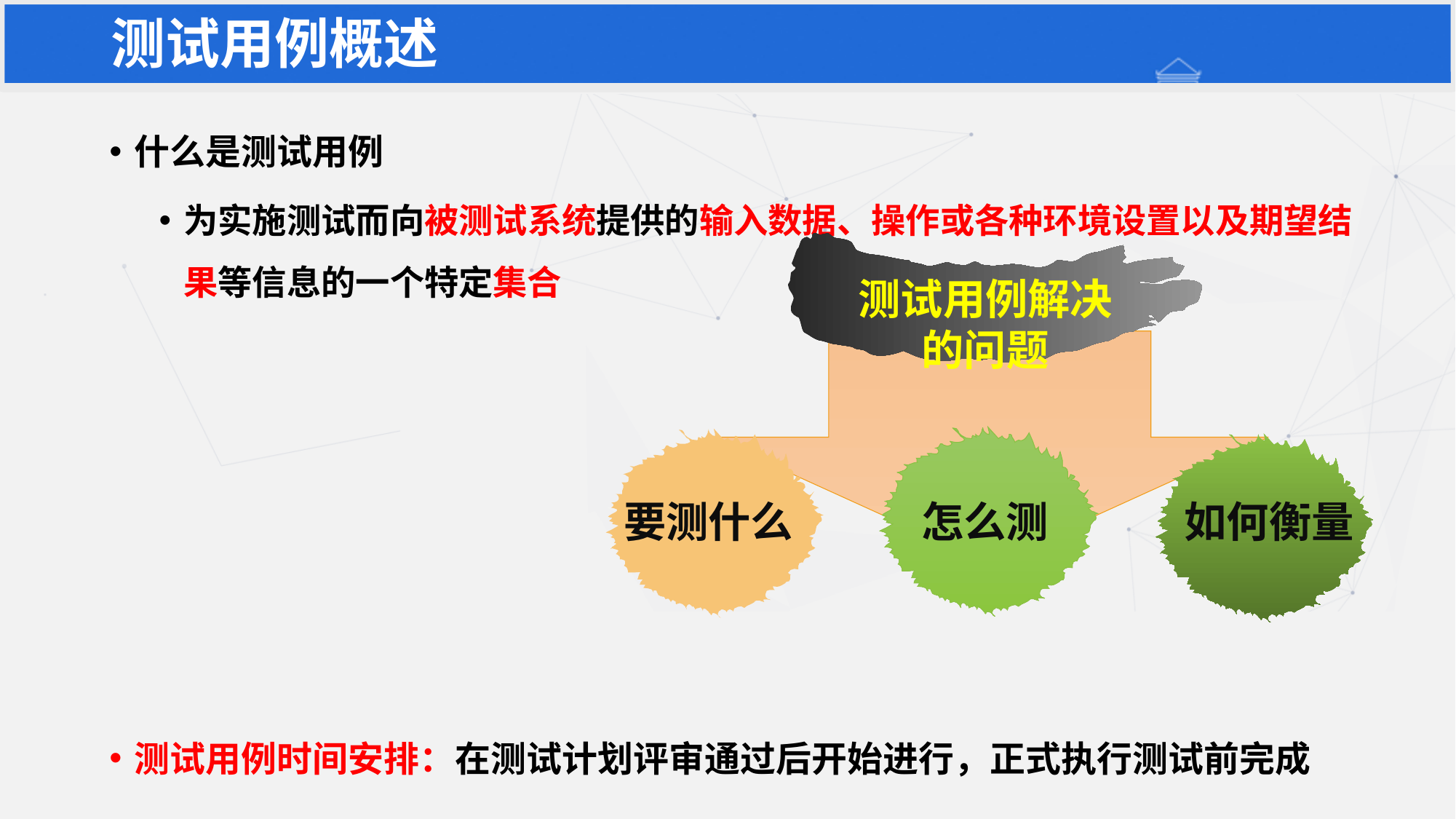

# 测试用例概述
什么是测试用例
为实施测试而向被测试系统提供的输入数据、操作或各种环境设置以及期望结果等信息的一个特定集合

测试用例时间安排：在测试计划评审通过后开始进行，正式执行测试前完成

测试用例解决的问题

要测什么
怎么测
如何衡量